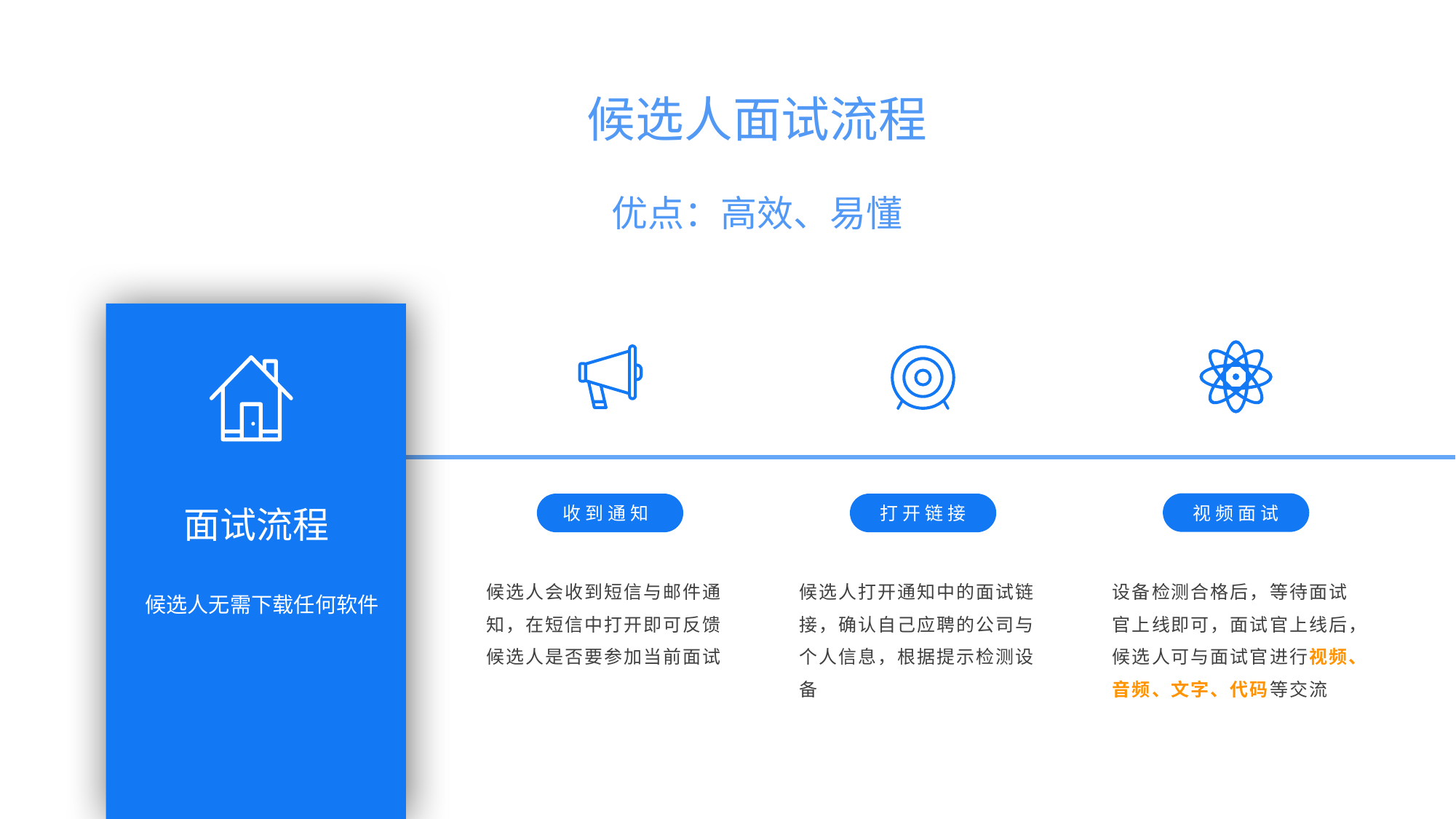

候选人面试流程
优点：高效、易懂

面试流程
候选人无需下载任何软件

视频面试
收到通知
打开链接
候选人会收到短信与邮件通知，在短信中打开即可反馈候选人是否要参加当前面试
候选人打开通知中的面试链接，确认自己应聘的公司与个人信息，根据提示检测设备
设备检测合格后，等待面试官上线即可，面试官上线后，候选人可与面试官进行视频、音频、文字、代码等交流